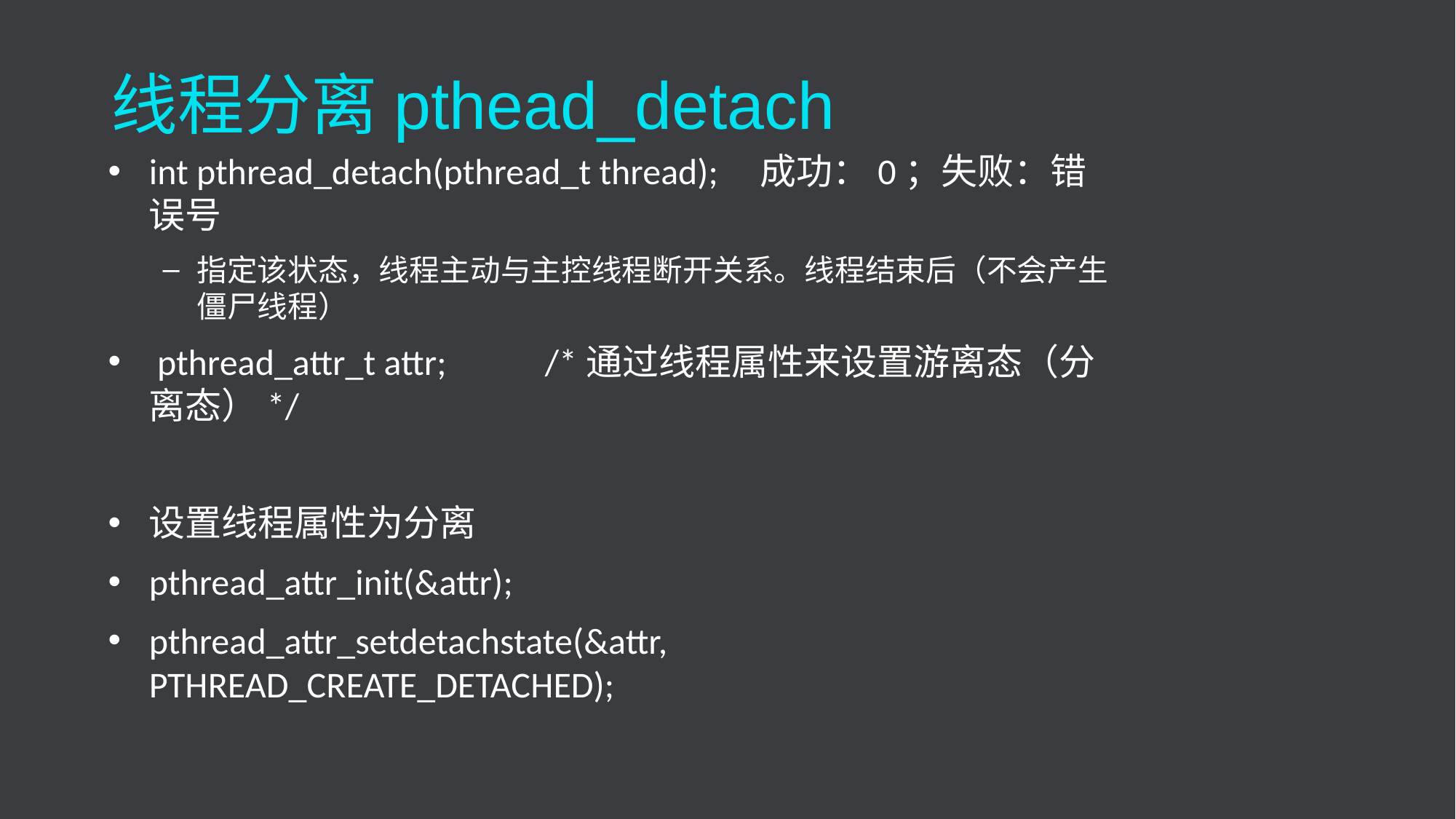

线程分离pthead_detach

int pthread_detach(pthread_t thread);    成功：0；失败：错误号
指定该状态，线程主动与主控线程断开关系。线程结束后（不会产生僵尸线程）
 pthread_attr_t attr;            /*通过线程属性来设置游离态（分离态）*/

设置线程属性为分离
pthread_attr_init(&attr);
pthread_attr_setdetachstate(&attr, PTHREAD_CREATE_DETACHED);